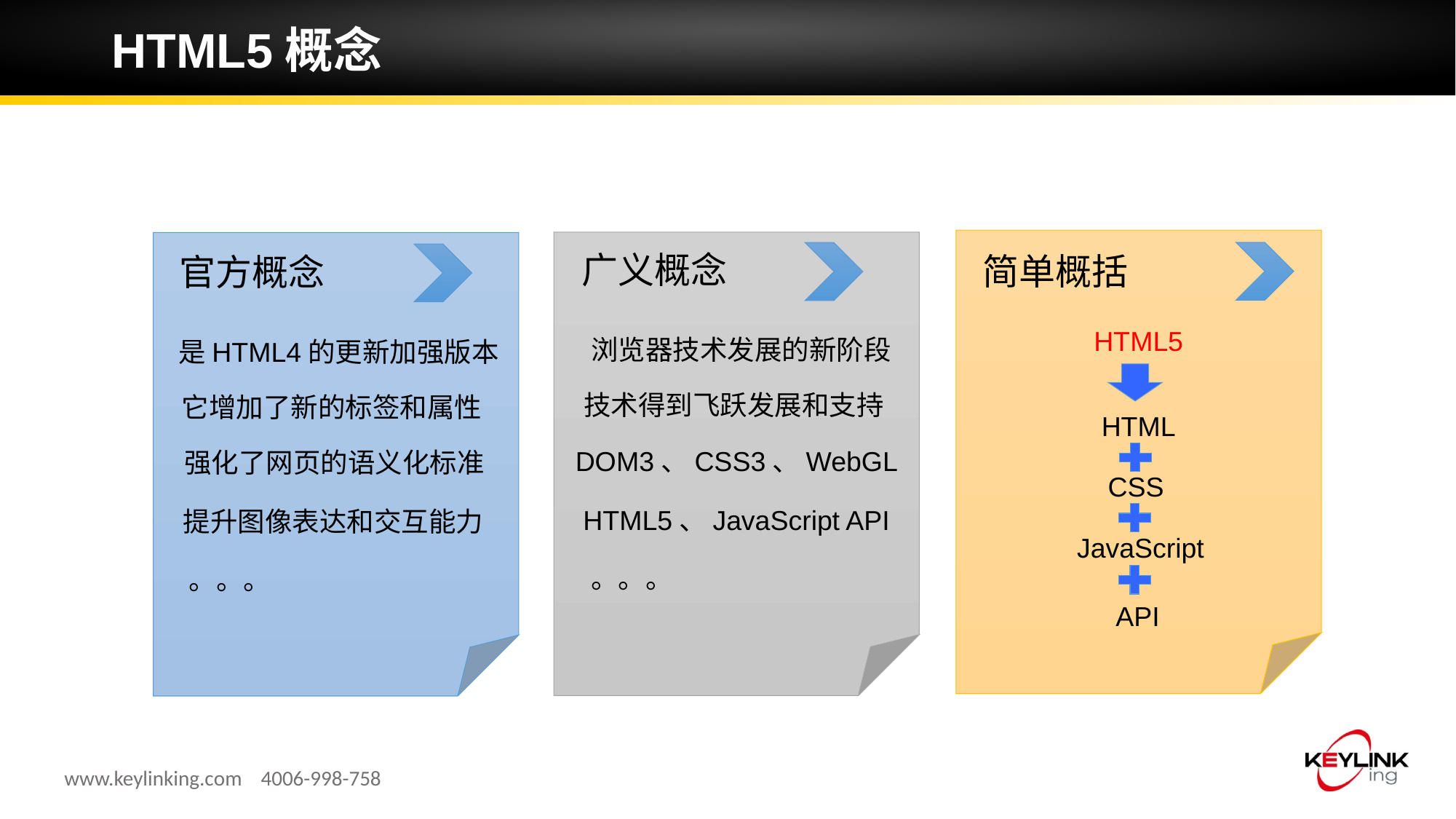

# HTML5概念

广义概念

简单概括

官方概念

浏览器技术发展的新阶段

是HTML4的更新加强版本
HTML5

技术得到飞跃发展和支持

它增加了新的标签和属性

HTML

DOM3、CSS3、WebGL

强化了网页的语义化标准

CSS

HTML5、JavaScript API

提升图像表达和交互能力

JavaScript
。。。
。。。

API